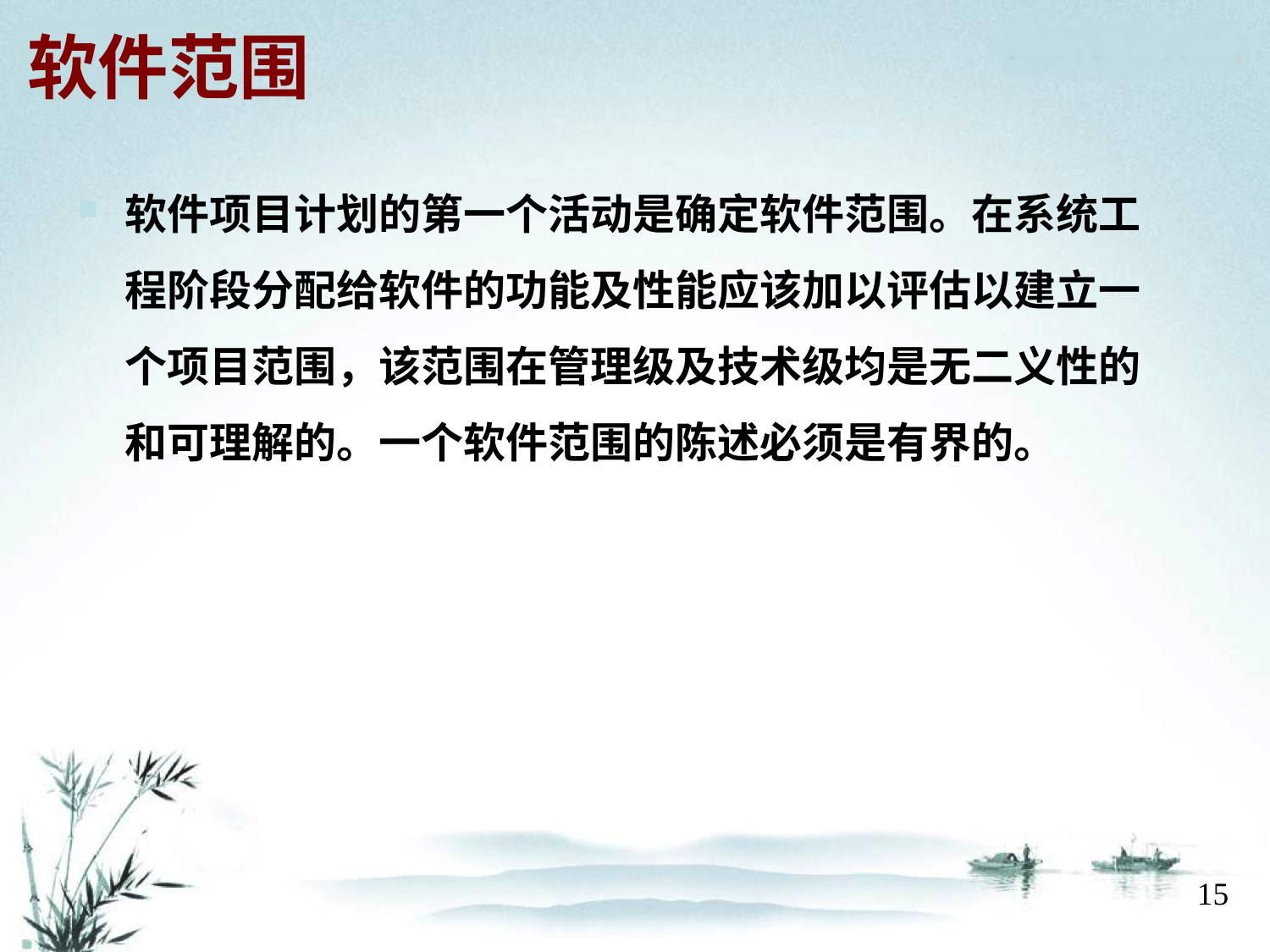

# 软件范围
软件项目计划的第一个活动是确定软件范围。在系统工程阶段分配给软件的功能及性能应该加以评估以建立一个项目范围，该范围在管理级及技术级均是无二义性的和可理解的。一个软件范围的陈述必须是有界的。

15